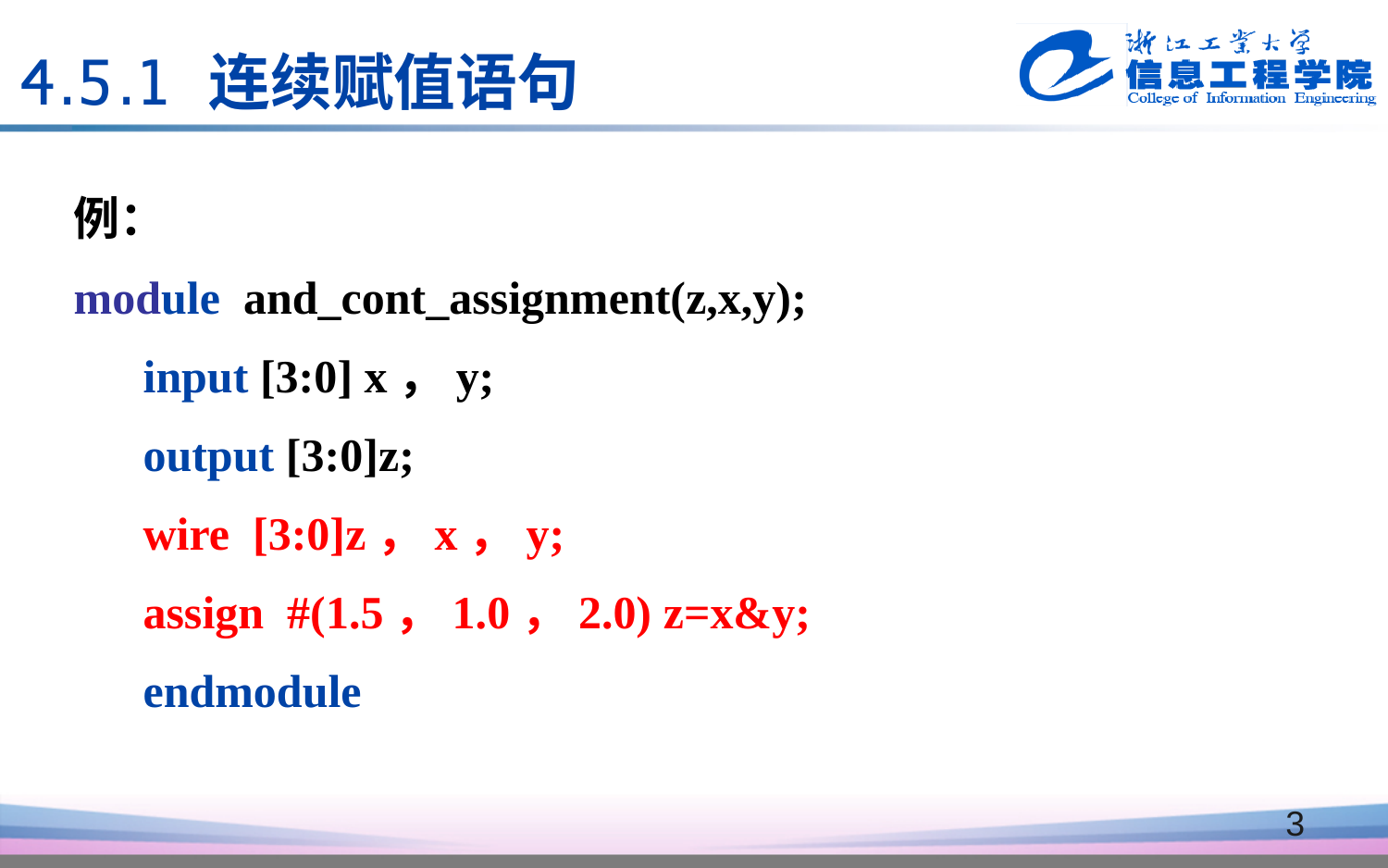

4.5.1 连续赋值语句
例：
module  and_cont_assignment(z,x,y);
input [3:0] x，y;
output [3:0]z;
wire  [3:0]z，x，y;
assign  #(1.5，1.0，2.0) z=x&y;
endmodule
3